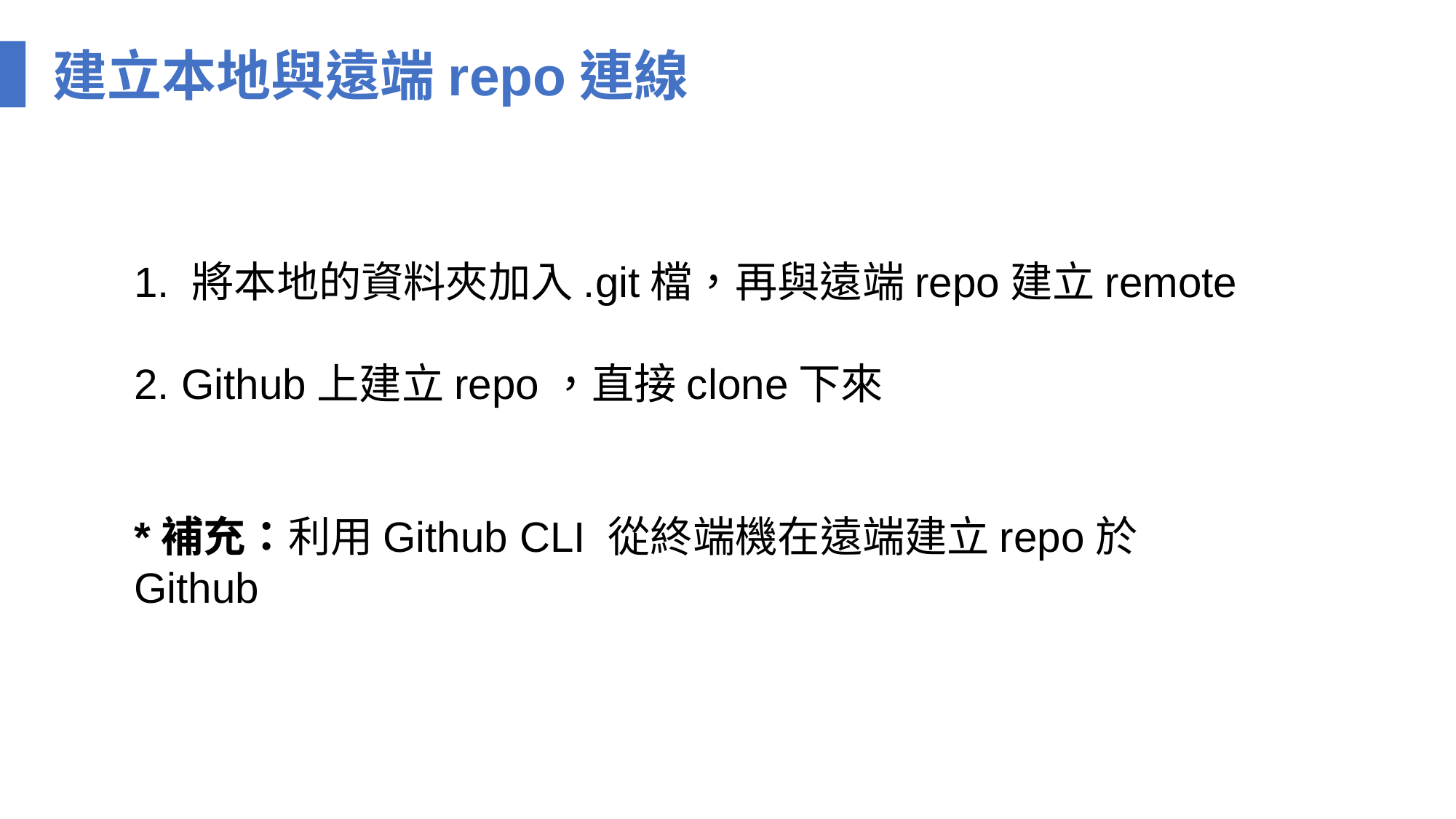

建立本地與遠端repo連線

1. 將本地的資料夾加入.git檔，再與遠端repo建立remote

2. Github上建立repo，直接clone下來

*補充：利用Github CLI 從終端機在遠端建立repo於Github